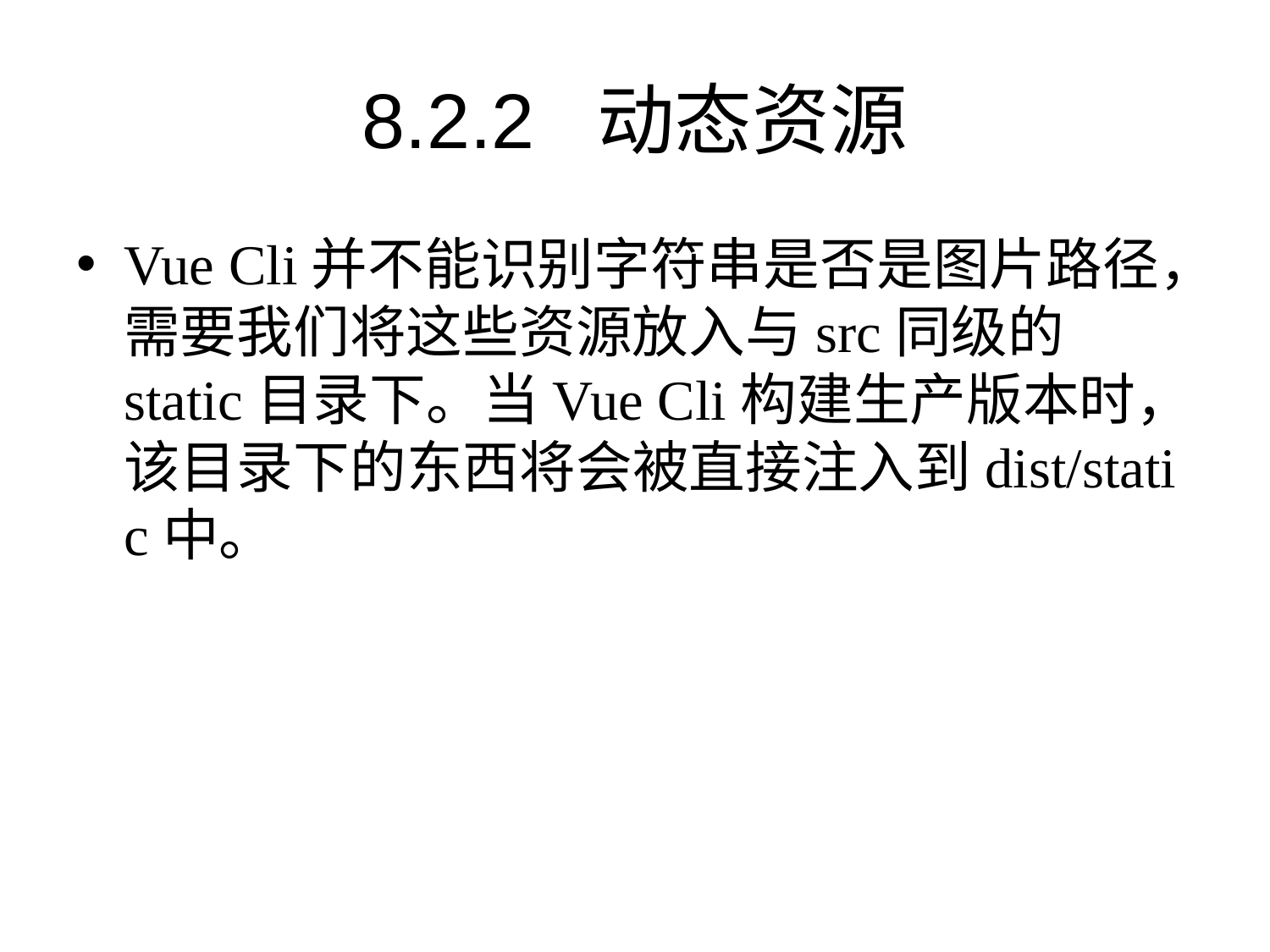

# 8.2.2  动态资源
Vue Cli并不能识别字符串是否是图片路径，需要我们将这些资源放入与src同级的static目录下。当Vue Cli构建生产版本时，该目录下的东西将会被直接注入到dist/static中。